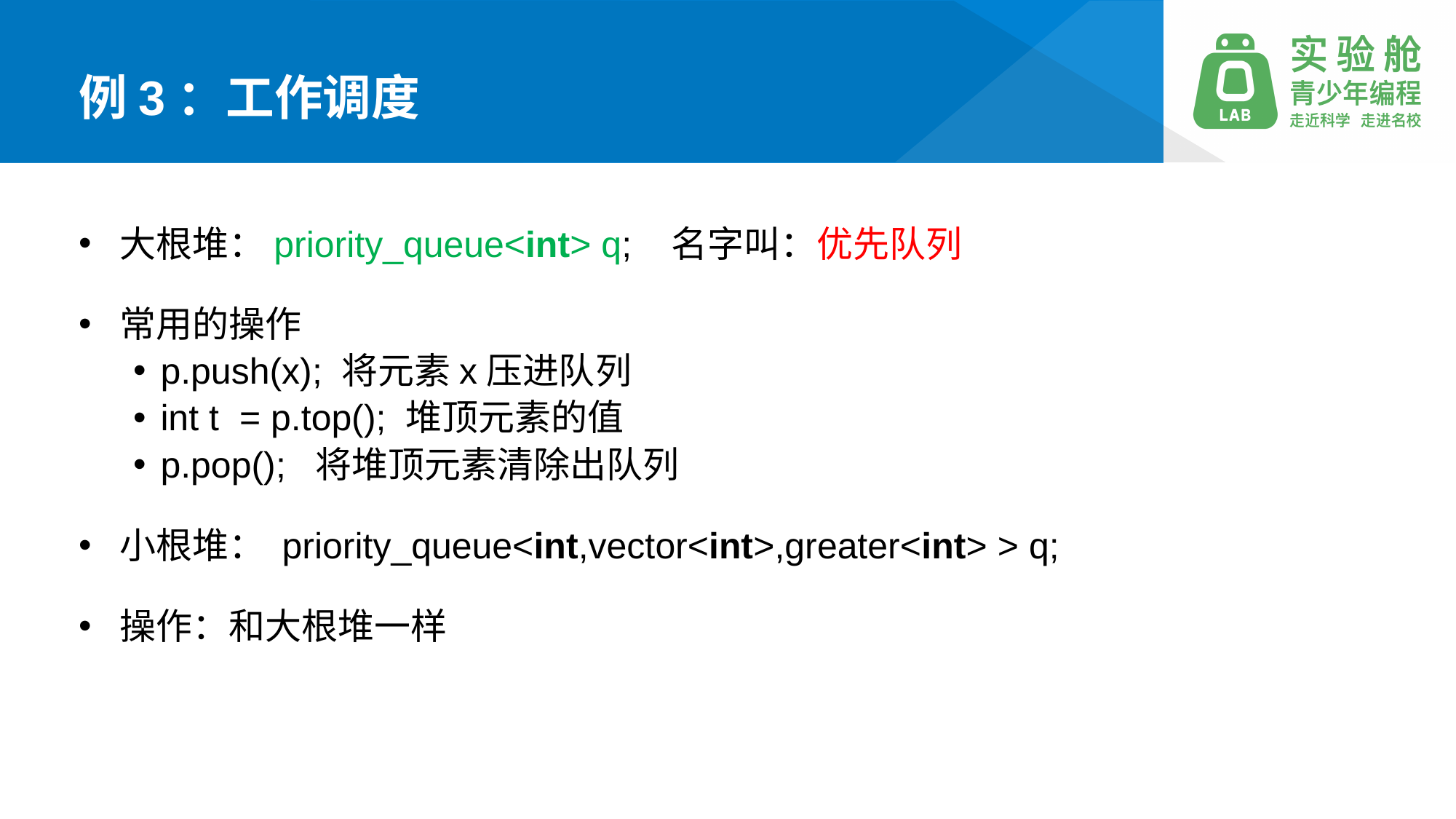

例3：工作调度
大根堆：priority_queue<int> q;   名字叫：优先队列
常用的操作
p.push(x); 将元素x压进队列
int t  = p.top(); 堆顶元素的值
p.pop();  将堆顶元素清除出队列
小根堆： priority_queue<int,vector<int>,greater<int> > q;
操作：和大根堆一样